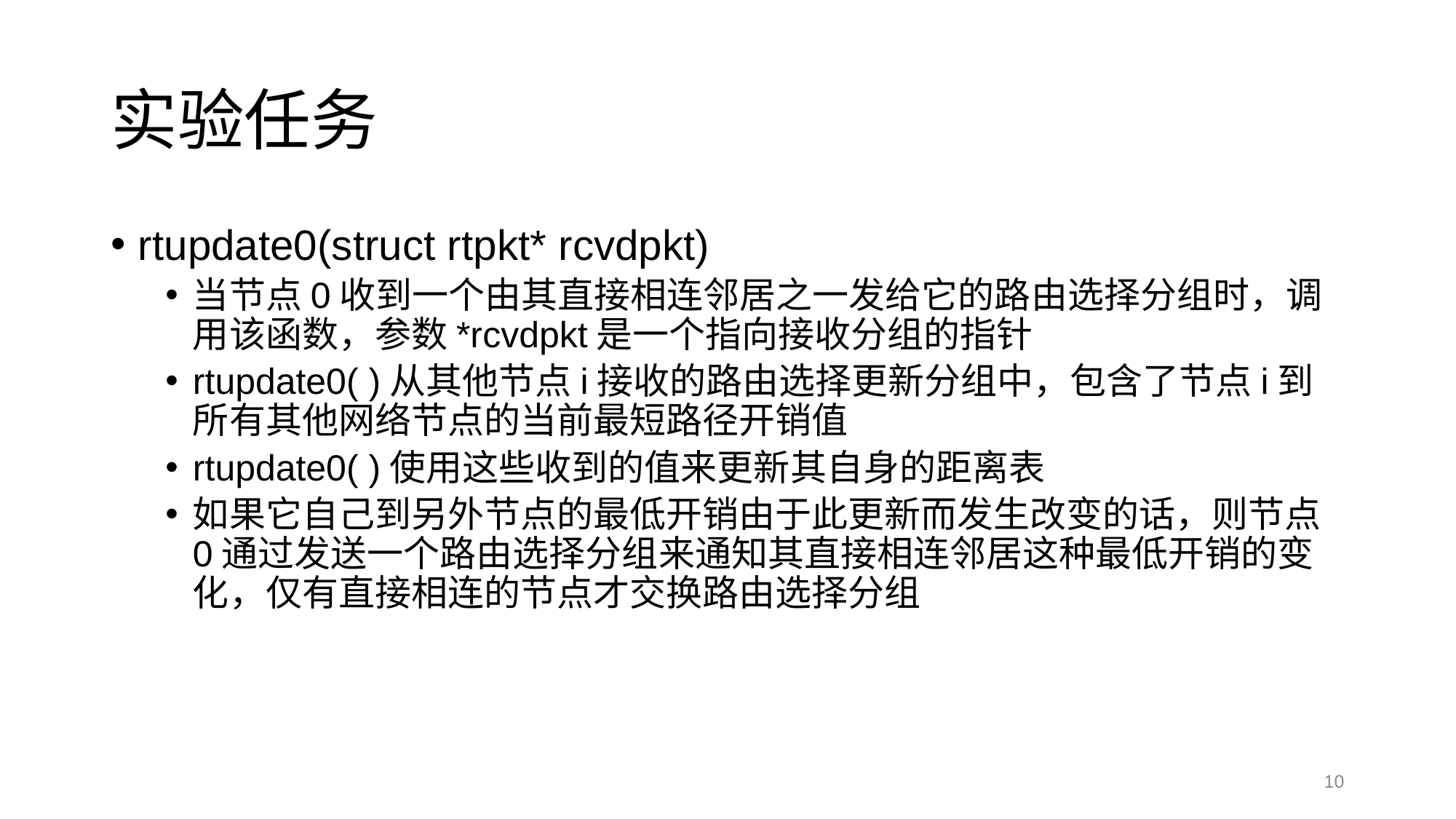

# 实验任务
rtupdate0(struct rtpkt* rcvdpkt)
当节点0收到一个由其直接相连邻居之一发给它的路由选择分组时，调用该函数，参数*rcvdpkt是一个指向接收分组的指针
rtupdate0( )从其他节点i接收的路由选择更新分组中，包含了节点i到所有其他网络节点的当前最短路径开销值
rtupdate0( )使用这些收到的值来更新其自身的距离表
如果它自己到另外节点的最低开销由于此更新而发生改变的话，则节点0通过发送一个路由选择分组来通知其直接相连邻居这种最低开销的变化，仅有直接相连的节点才交换路由选择分组
10